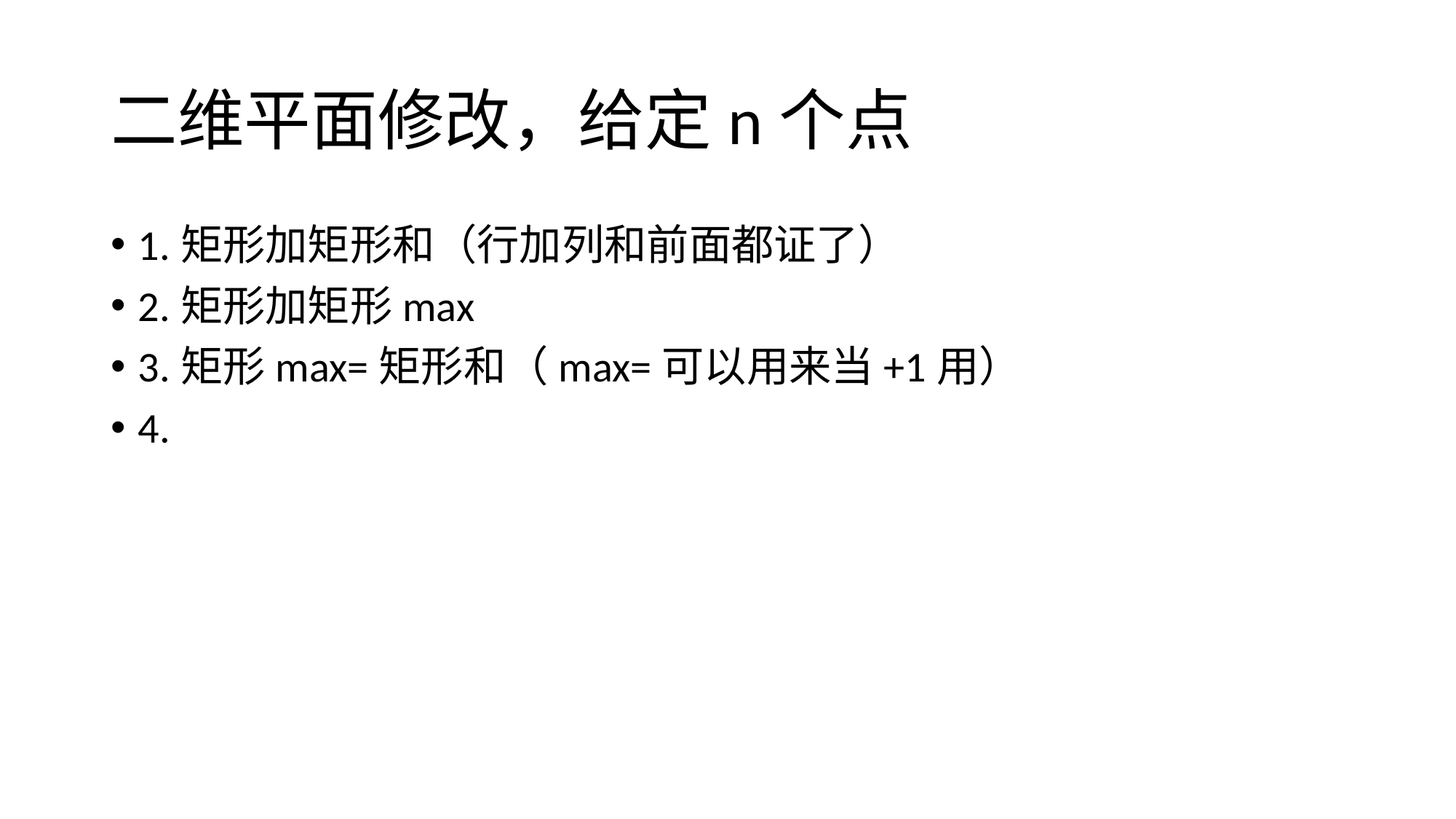

# 二维平面修改，给定n个点
1.矩形加矩形和（行加列和前面都证了）
2.矩形加矩形max
3.矩形max=矩形和（max=可以用来当+1用）
4.